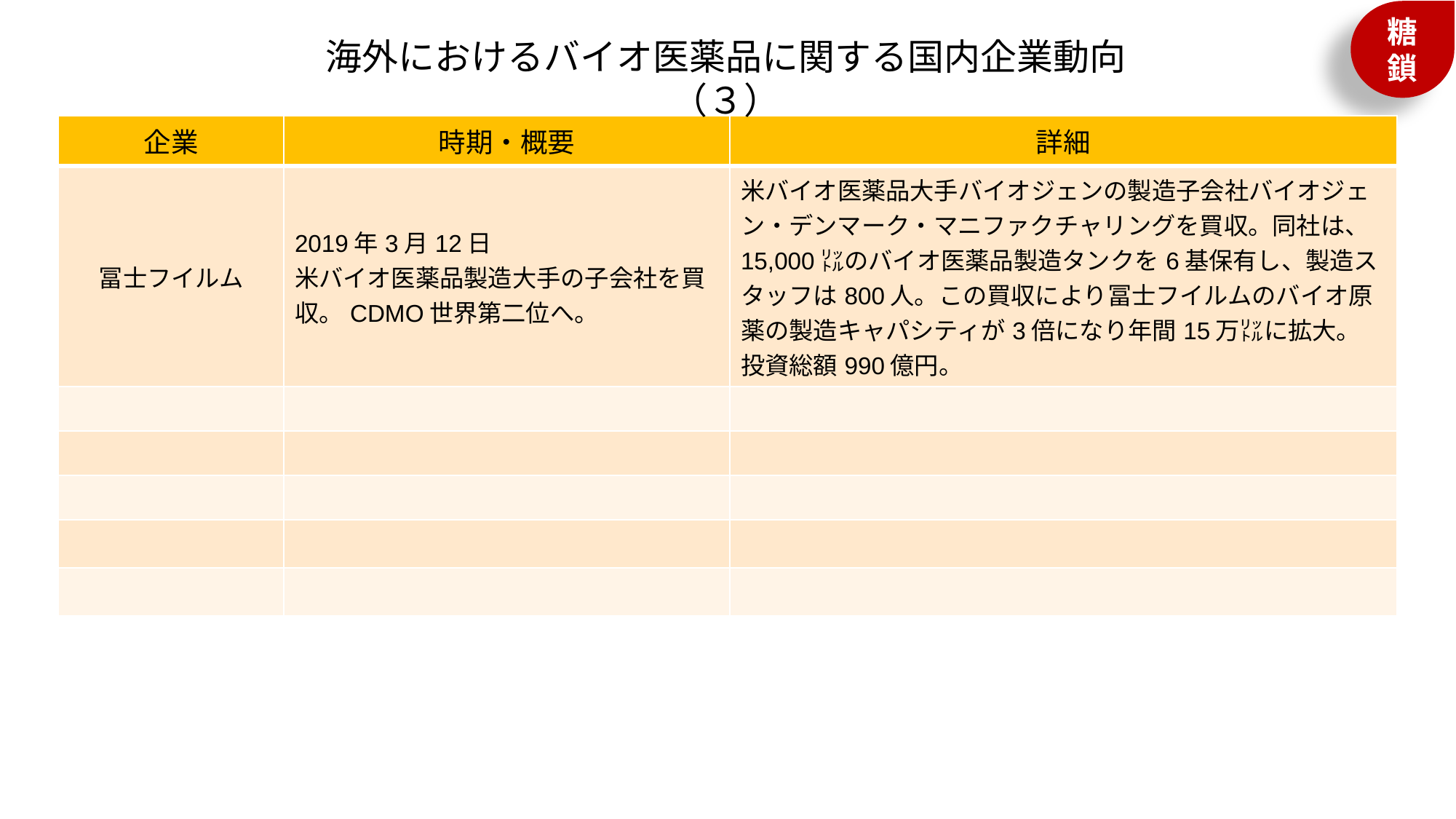

海外におけるバイオ医薬品に関する国内企業動向（３）
| 企業 | 時期・概要 | 詳細 |
| --- | --- | --- |
| 冨士フイルム | 2019年3月12日 米バイオ医薬品製造大手の子会社を買収。CDMO世界第二位へ。 | 米バイオ医薬品大手バイオジェンの製造子会社バイオジェン・デンマーク・マニファクチャリングを買収。同社は、15,000㍑のバイオ医薬品製造タンクを6基保有し、製造スタッフは800人。この買収により冨士フイルムのバイオ原薬の製造キャパシティが3倍になり年間15万㍑に拡大。 投資総額990億円。 |
|  |  |  |
|  |  |  |
|  |  |  |
|  |  |  |
|  |  |  |